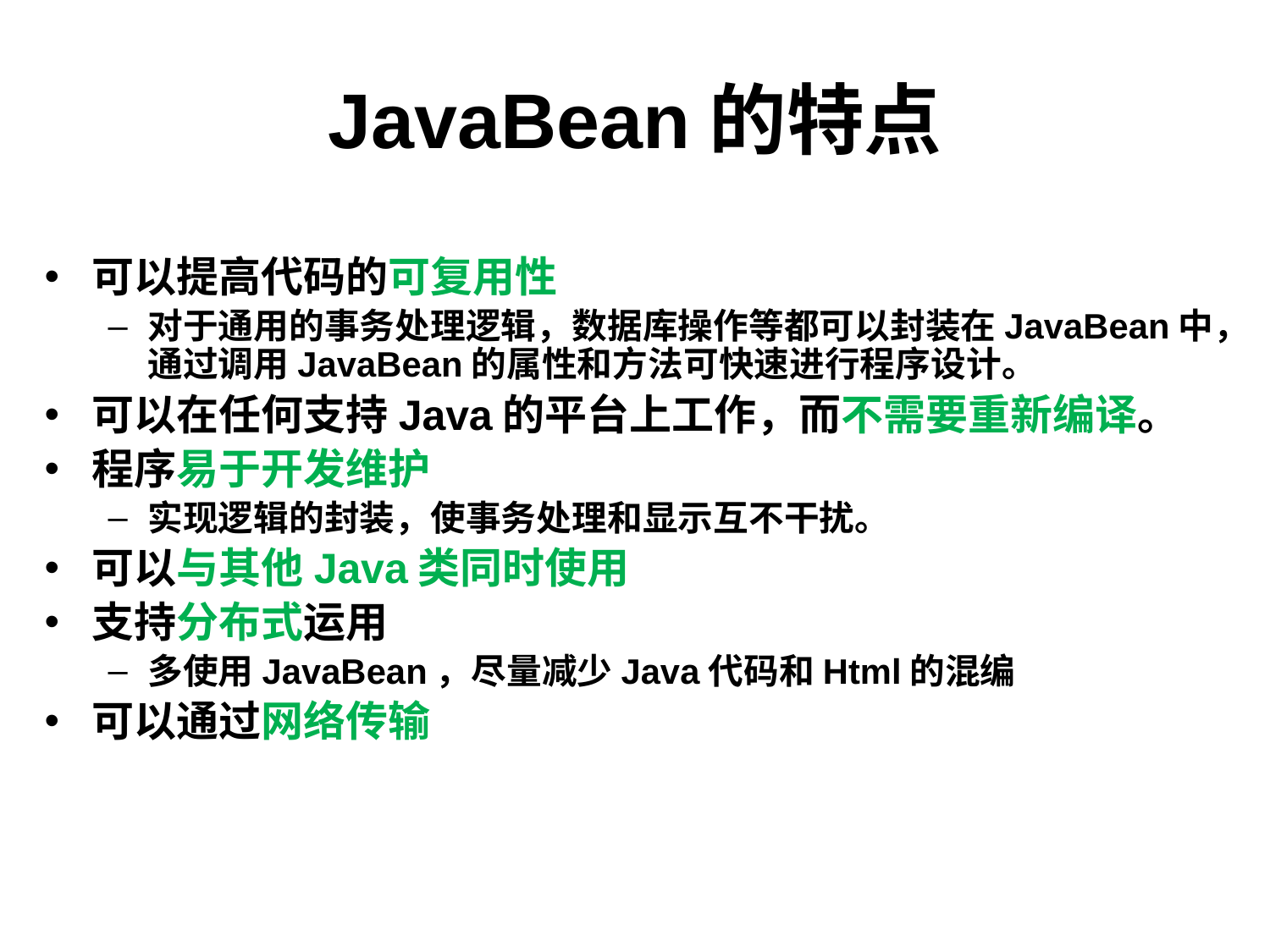

JavaBean的特点

可以提高代码的可复用性
对于通用的事务处理逻辑，数据库操作等都可以封装在JavaBean中，通过调用JavaBean的属性和方法可快速进行程序设计。
可以在任何支持Java的平台上工作，而不需要重新编译。
程序易于开发维护
实现逻辑的封装，使事务处理和显示互不干扰。
可以与其他Java类同时使用
支持分布式运用
多使用JavaBean，尽量减少Java代码和Html的混编
可以通过网络传输